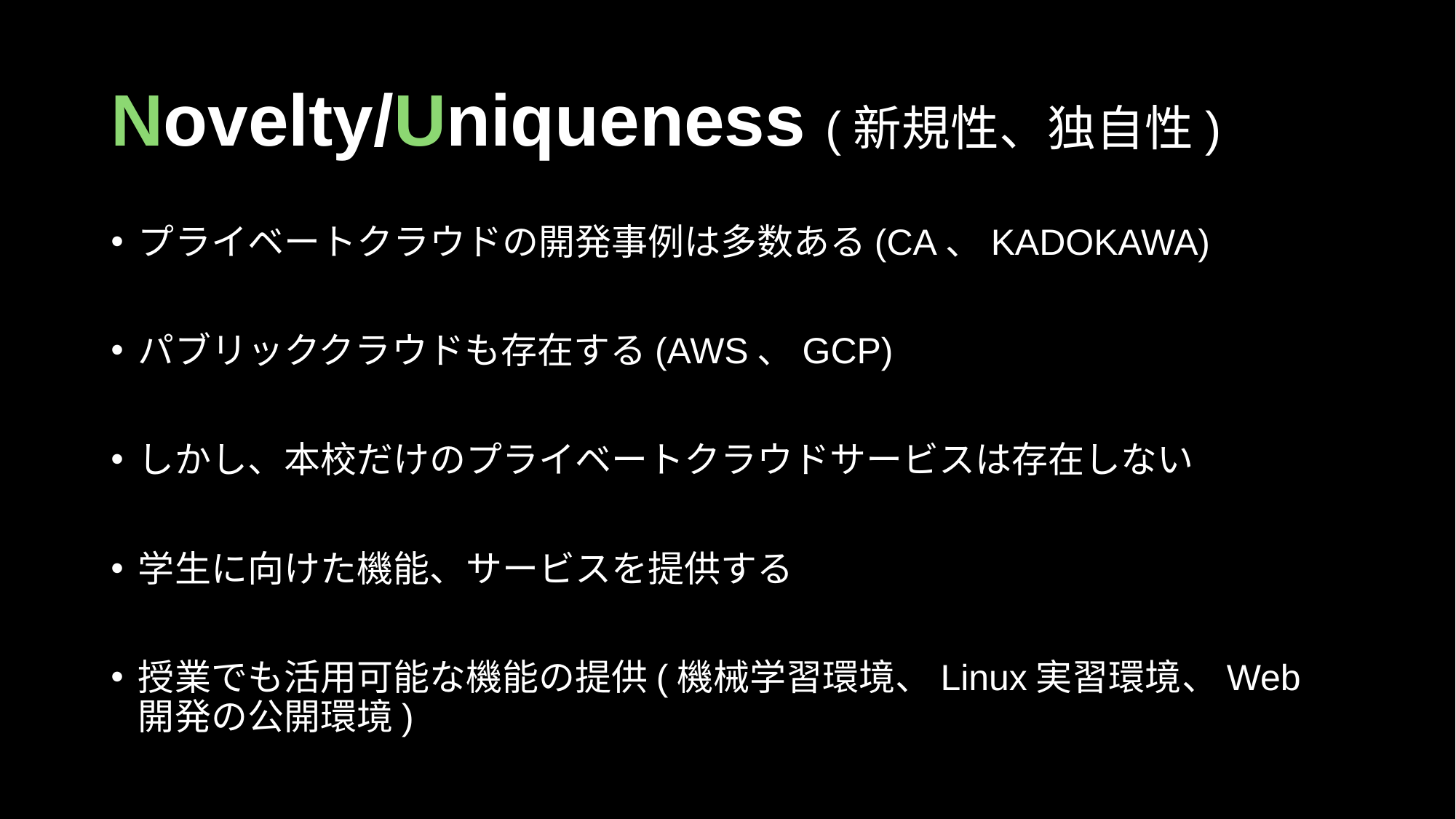

# Novelty/Uniqueness (新規性、独自性)
プライベートクラウドの開発事例は多数ある(CA、KADOKAWA)

パブリッククラウドも存在する(AWS、GCP)

しかし、本校だけのプライベートクラウドサービスは存在しない

学生に向けた機能、サービスを提供する

授業でも活用可能な機能の提供(機械学習環境、Linux実習環境、Web開発の公開環境)